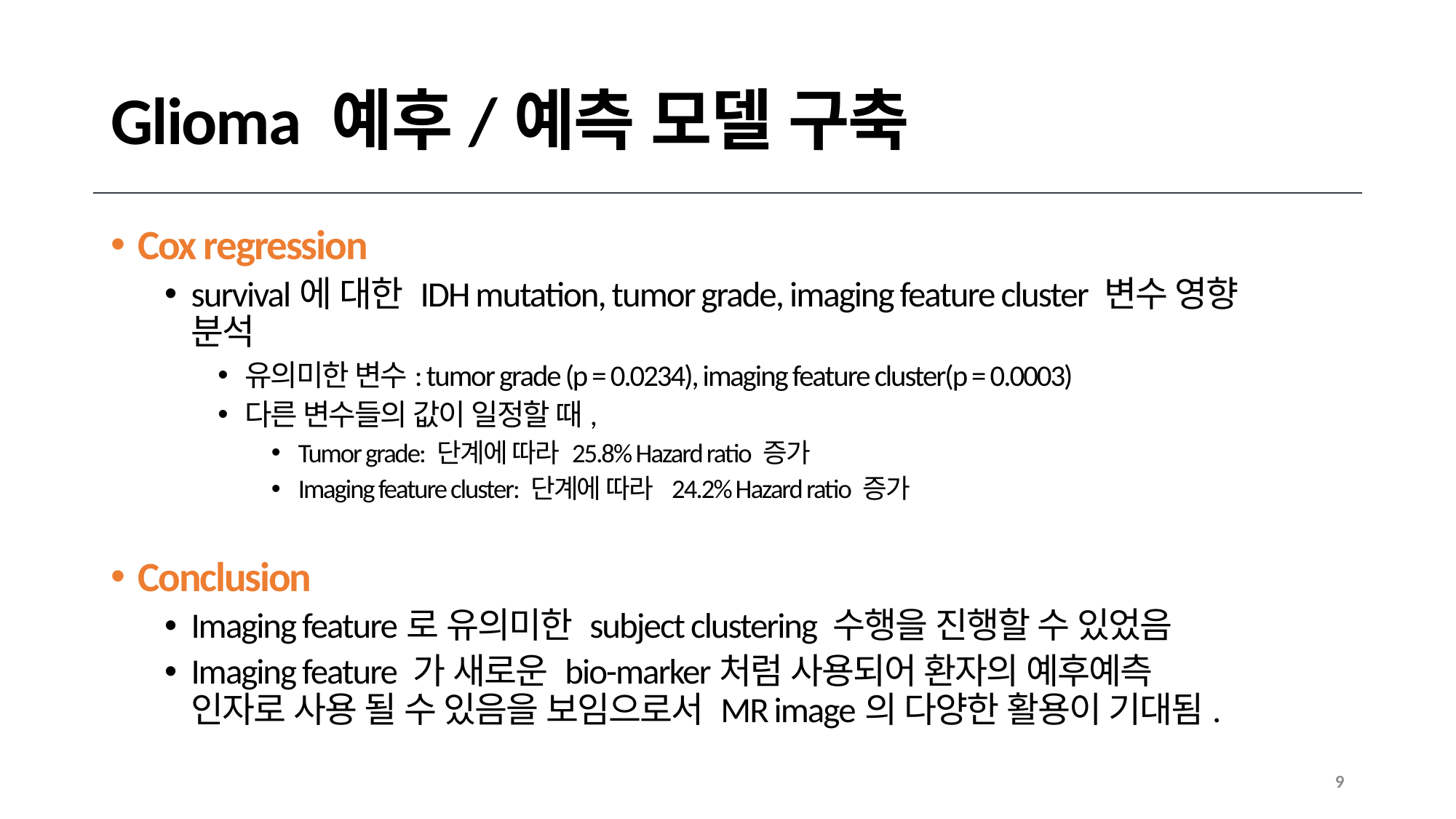

# Glioma 예후/예측 모델 구축
Cox regression
survival에 대한 IDH mutation, tumor grade, imaging feature cluster 변수 영향 분석
유의미한 변수: tumor grade (p = 0.0234), imaging feature cluster(p = 0.0003)
다른 변수들의 값이 일정할 때,
Tumor grade: 단계에 따라 25.8% Hazard ratio 증가
Imaging feature cluster: 단계에 따라  24.2% Hazard ratio 증가

Conclusion
Imaging feature로 유의미한 subject clustering 수행을 진행할 수 있었음
Imaging feature 가 새로운 bio-marker처럼 사용되어 환자의 예후예측 인자로 사용 될 수 있음을 보임으로서 MR image의 다양한 활용이 기대됨.

9